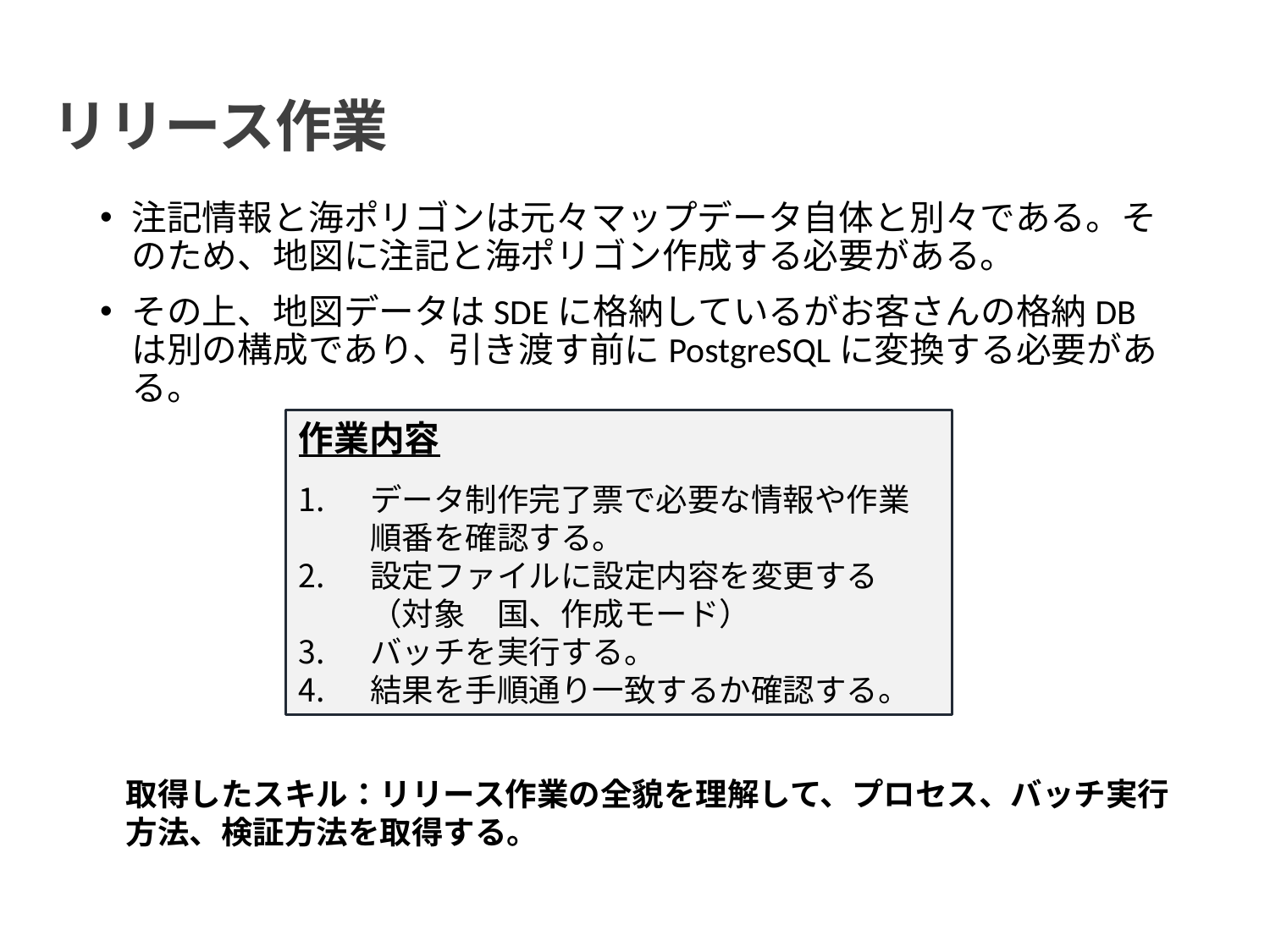

リリース作業
注記情報と海ポリゴンは元々マップデータ自体と別々である。そのため、地図に注記と海ポリゴン作成する必要がある。
その上、地図データはSDEに格納しているがお客さんの格納DBは別の構成であり、引き渡す前にPostgreSQLに変換する必要がある。

作業内容

データ制作完了票で必要な情報や作業順番を確認する。
設定ファイルに設定内容を変更する（対象　国、作成モード）
バッチを実行する。
結果を手順通り一致するか確認する。
取得したスキル：リリース作業の全貌を理解して、プロセス、バッチ実行方法、検証方法を取得する。